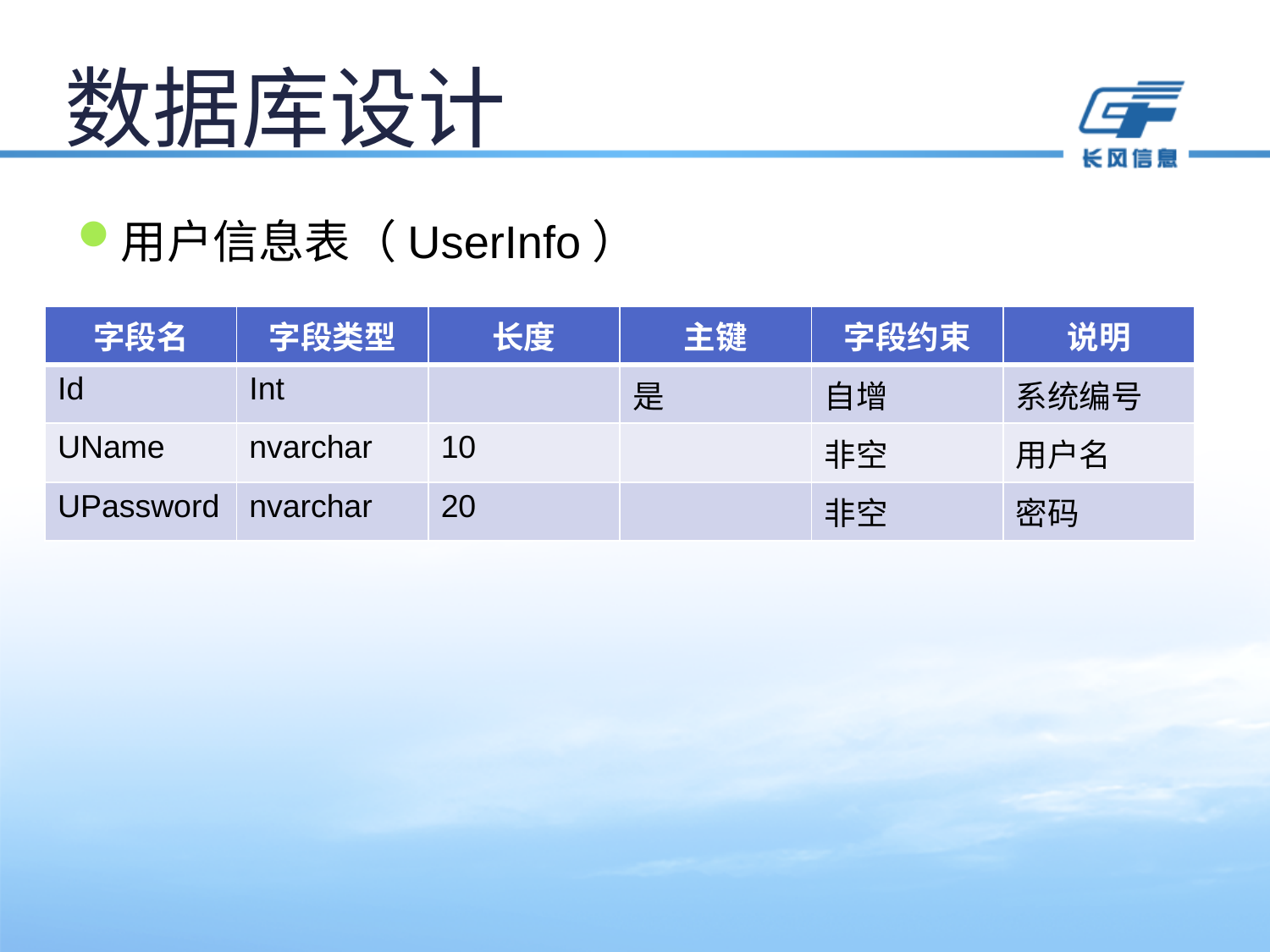

# 数据库设计
用户信息表（UserInfo）

| 字段名 | 字段类型 | 长度 | 主键 | 字段约束 | 说明 |
| --- | --- | --- | --- | --- | --- |
| Id | Int |  | 是 | 自增 | 系统编号 |
| UName | nvarchar | 10 |  | 非空 | 用户名 |
| UPassword | nvarchar | 20 |  | 非空 | 密码 |